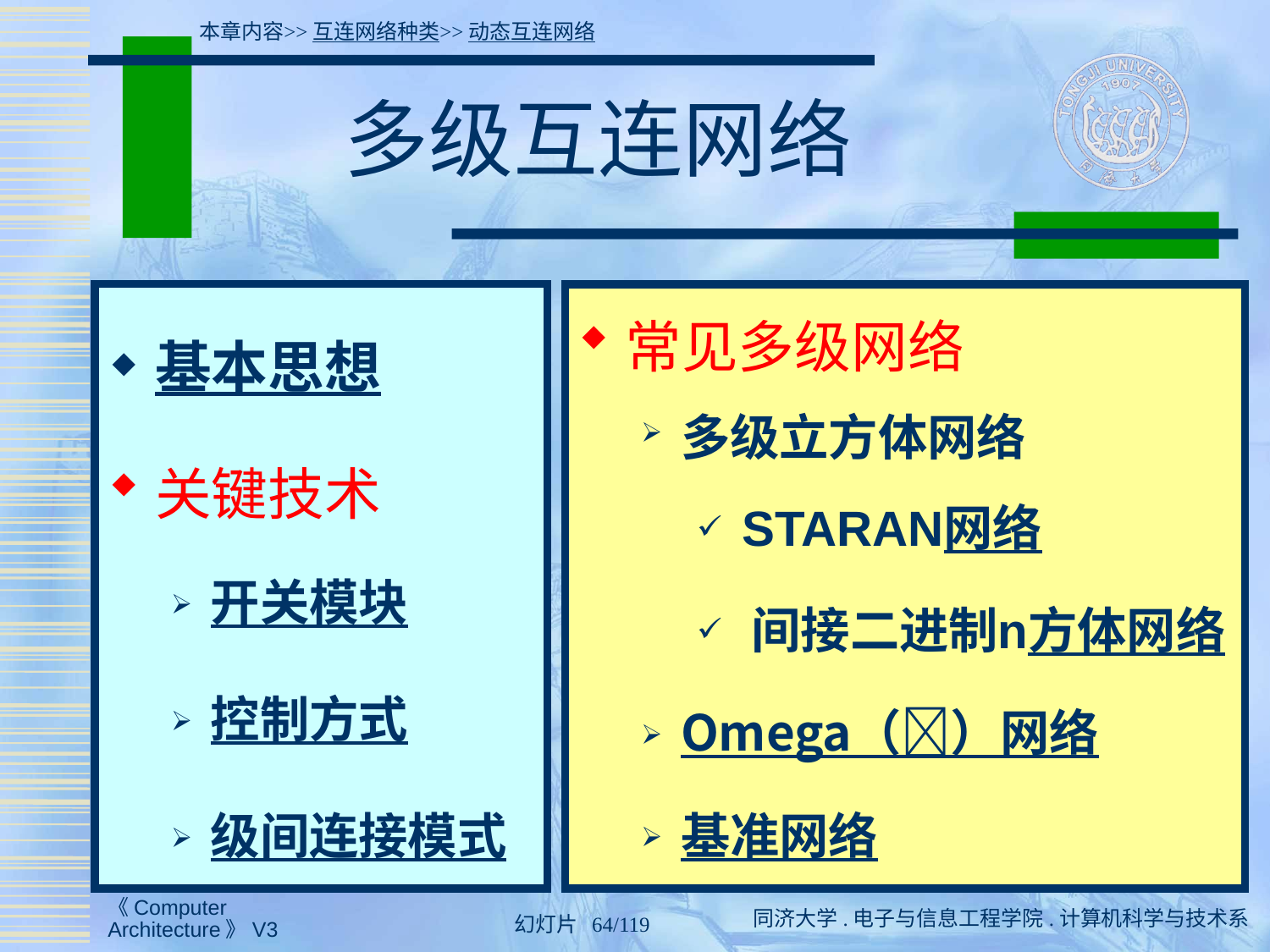

本章内容>>互连网络种类>>动态互连网络
# 多级互连网络
基本思想
关键技术
开关模块
控制方式
级间连接模式
常见多级网络
多级立方体网络
 STARAN网络
 间接二进制n方体网络
Omega（Ω）网络
基准网络